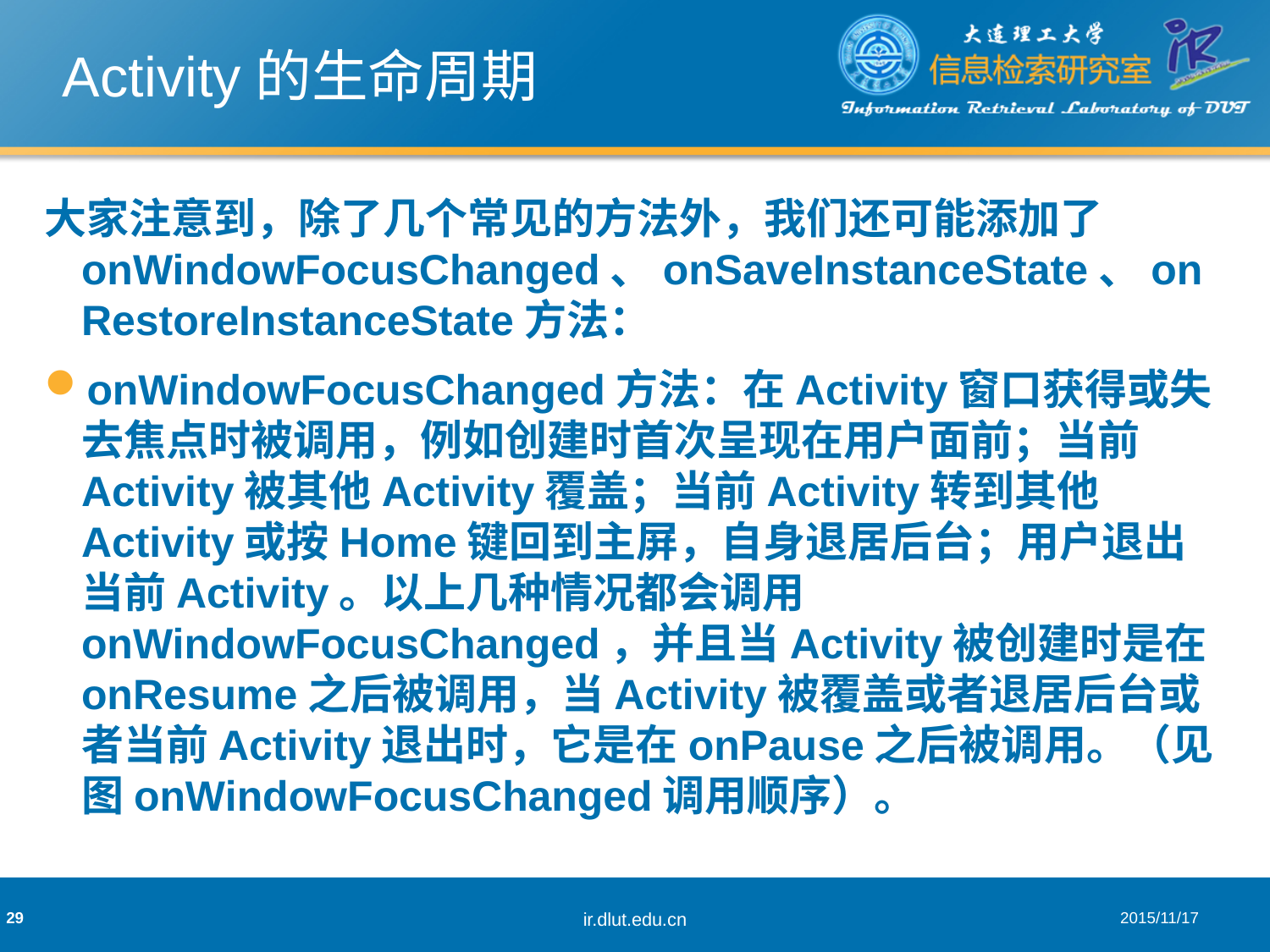

# Activity的生命周期
大家注意到，除了几个常见的方法外，我们还可能添加了onWindowFocusChanged、onSaveInstanceState、onRestoreInstanceState方法：
onWindowFocusChanged方法：在Activity窗口获得或失去焦点时被调用，例如创建时首次呈现在用户面前；当前Activity被其他Activity覆盖；当前Activity转到其他Activity或按Home键回到主屏，自身退居后台；用户退出当前Activity。以上几种情况都会调用onWindowFocusChanged，并且当Activity被创建时是在onResume之后被调用，当Activity被覆盖或者退居后台或者当前Activity退出时，它是在onPause之后被调用。（见图onWindowFocusChanged调用顺序）。